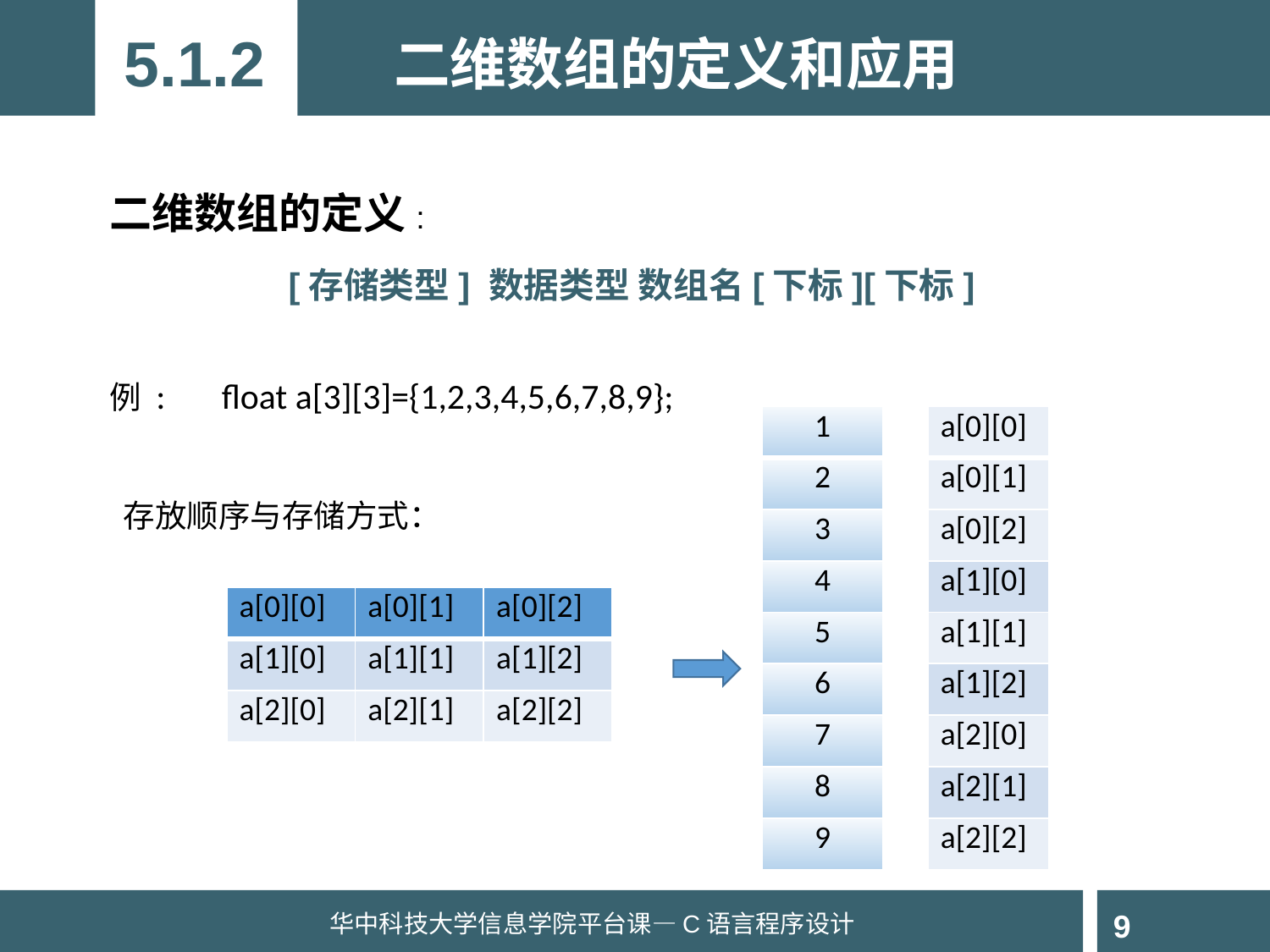

5.1.2
二维数组的定义和应用
二维数组的定义:
             [存储类型] 数据类型 数组名[下标][下标]

例 :       float a[3][3]={1,2,3,4,5,6,7,8,9};

| 1 |
| --- |
| 2 |
| 3 |
| 4 |
| 5 |
| 6 |
| 7 |
| 8 |
| 9 |
| a[0][0] |
| --- |
| a[0][1] |
| a[0][2] |
| a[1][0] |
| a[1][1] |
| a[1][2] |
| a[2][0] |
| a[2][1] |
| a[2][2] |
存放顺序与存储方式：
| a[0][0] | a[0][1] | a[0][2] |
| --- | --- | --- |
| a[1][0] | a[1][1] | a[1][2] |
| a[2][0] | a[2][1] | a[2][2] |